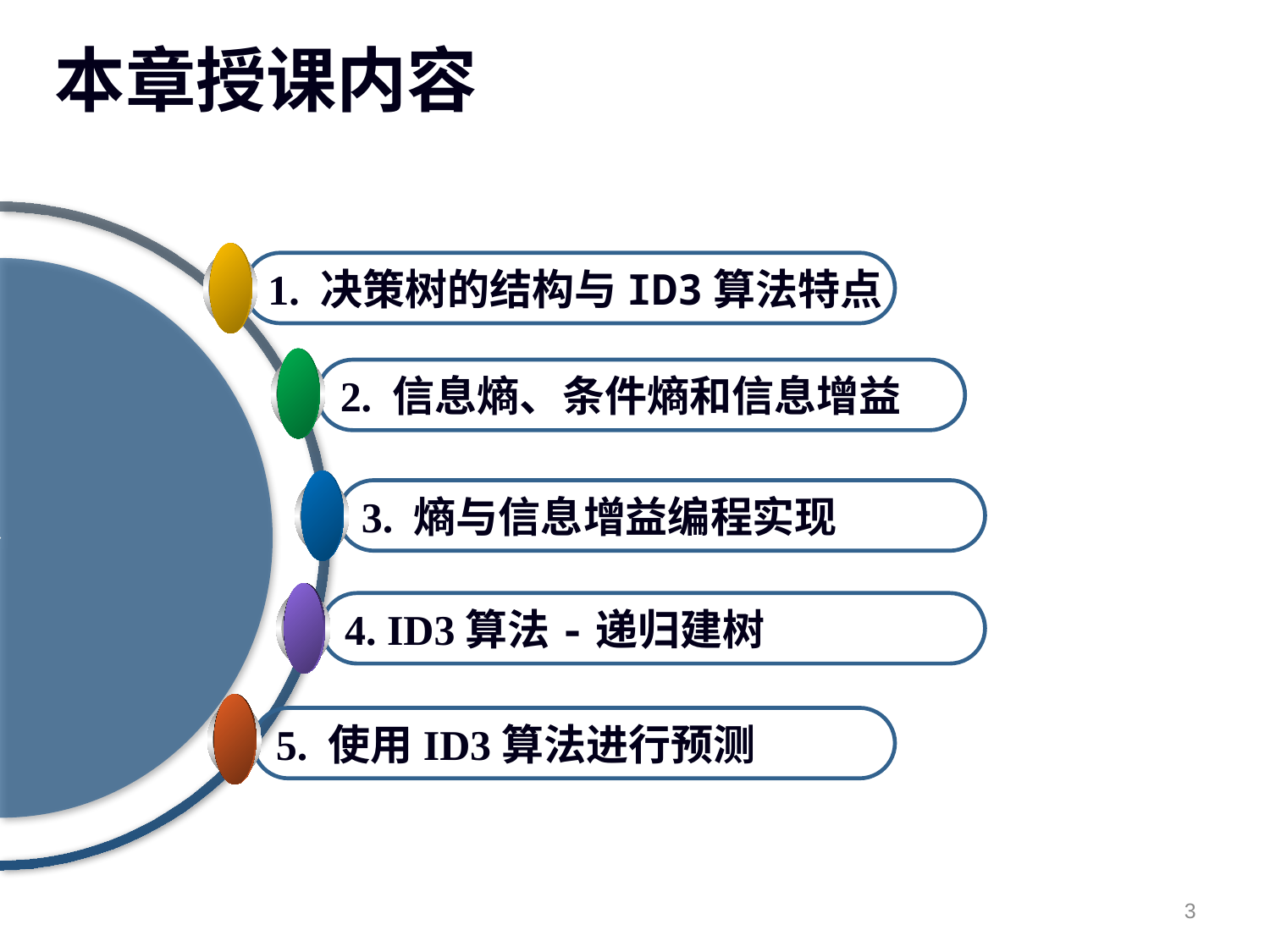

# 本章授课内容

1. 决策树的结构与ID3算法特点

2. 信息熵、条件熵和信息增益

3. 熵与信息增益编程实现

4. ID3算法-递归建树

5. 使用ID3算法进行预测